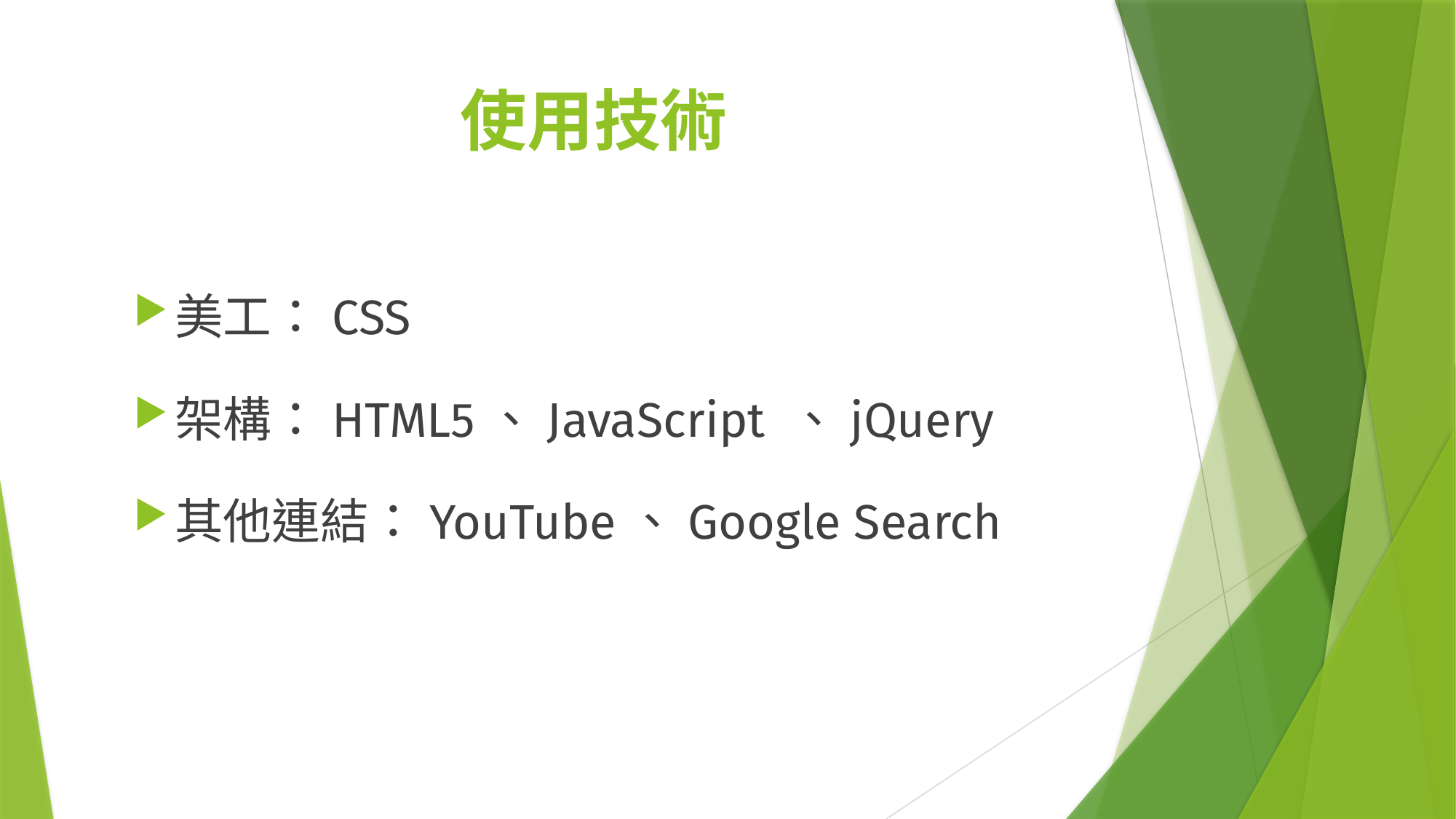

# 使用技術
美工：CSS
架構：HTML5、JavaScript 、jQuery
其他連結：YouTube、Google Search